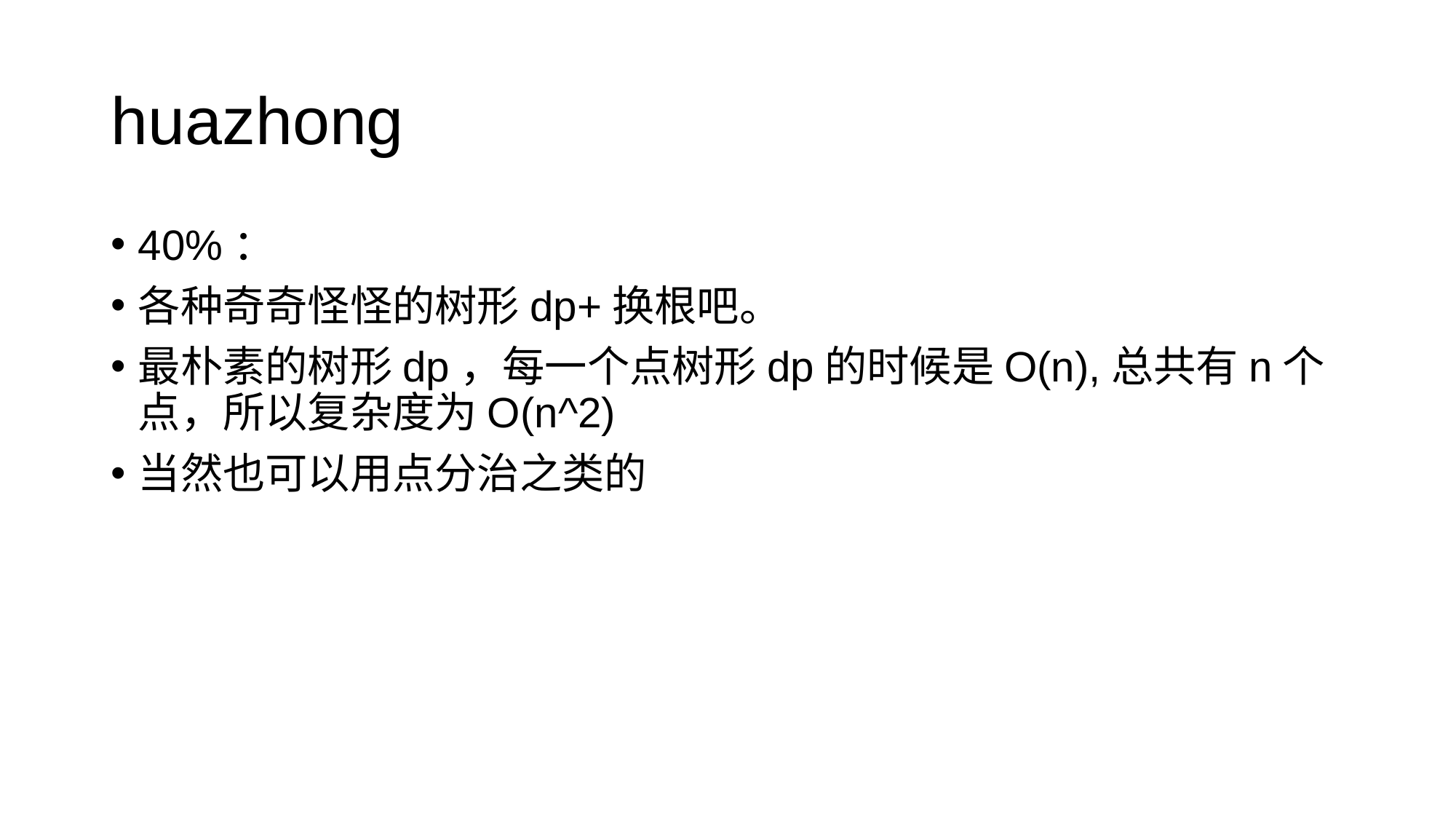

# huazhong
40%：
各种奇奇怪怪的树形dp+换根吧。
最朴素的树形dp，每一个点树形dp的时候是O(n),总共有n个点，所以复杂度为O(n^2)
当然也可以用点分治之类的